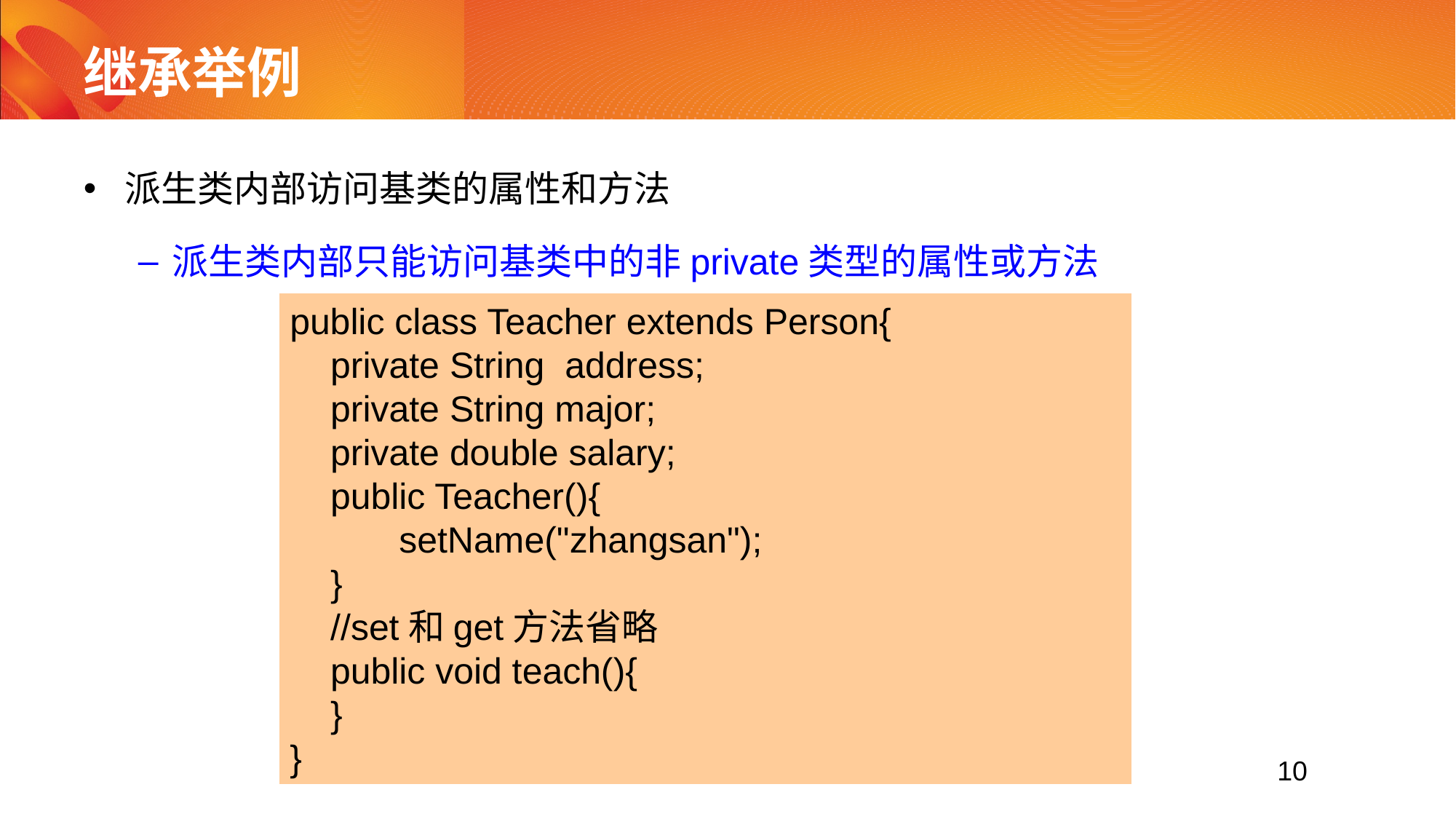

# 继承举例
派生类内部访问基类的属性和方法
派生类内部只能访问基类中的非private类型的属性或方法
public class Teacher extends Person{
    private String  address;
    private String major;
    private double salary;
    public Teacher(){
    	setName("zhangsan");
    }
    //set和get方法省略
    public void teach(){
    }
}